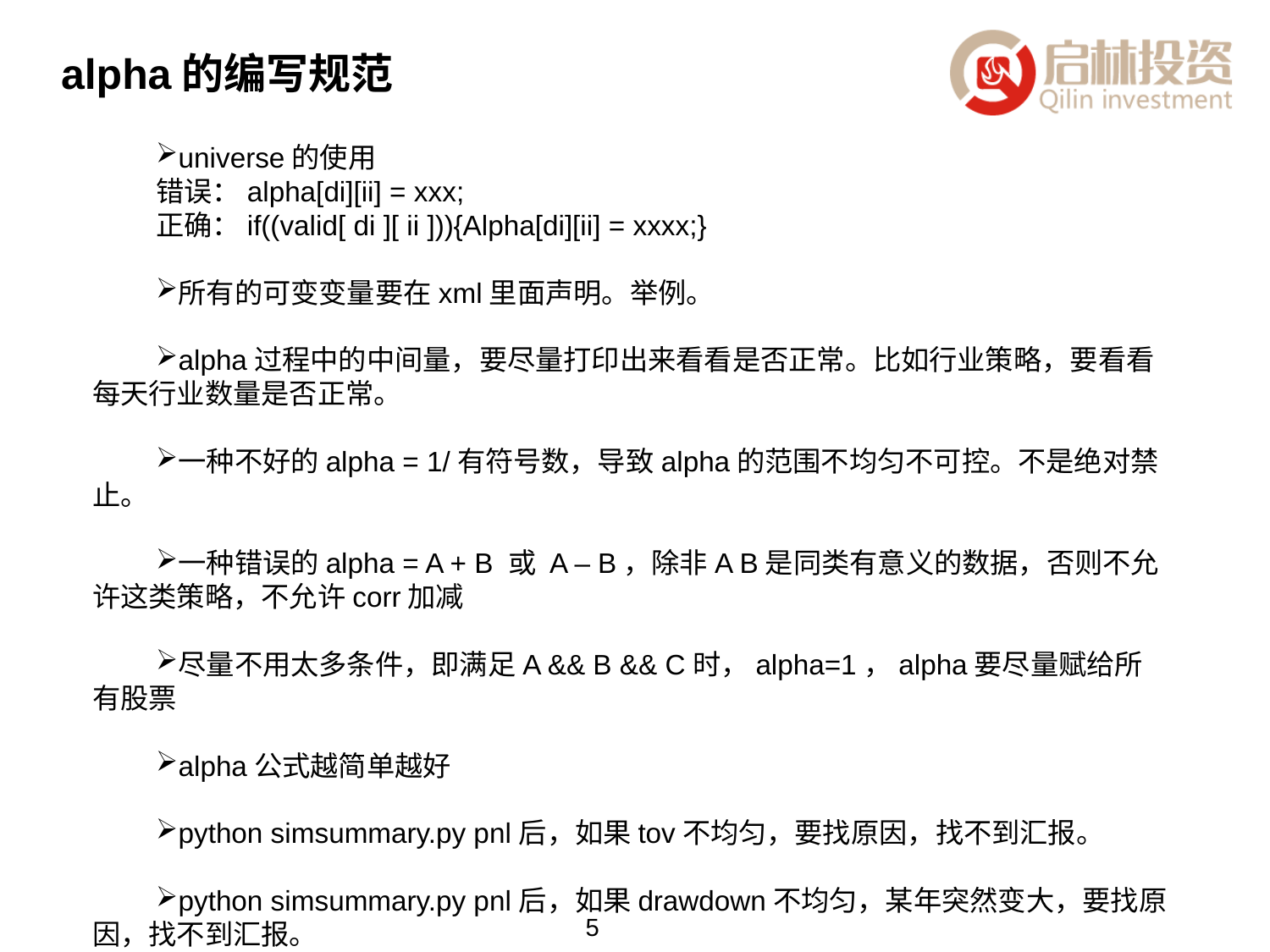

# alpha的编写规范
universe的使用
错误：alpha[di][ii] = xxx;
正确：if((valid[ di ][ ii ])){Alpha[di][ii] = xxxx;}

所有的可变变量要在xml里面声明。举例。

alpha过程中的中间量，要尽量打印出来看看是否正常。比如行业策略，要看看每天行业数量是否正常。

一种不好的alpha = 1/有符号数，导致alpha的范围不均匀不可控。不是绝对禁止。

一种错误的alpha = A + B 或 A – B，除非A B是同类有意义的数据，否则不允许这类策略，不允许corr加减

尽量不用太多条件，即满足A && B && C时，alpha=1，alpha要尽量赋给所有股票

alpha公式越简单越好

python simsummary.py pnl后，如果tov不均匀，要找原因，找不到汇报。

python simsummary.py pnl后，如果drawdown不均匀，某年突然变大，要找原因，找不到汇报。